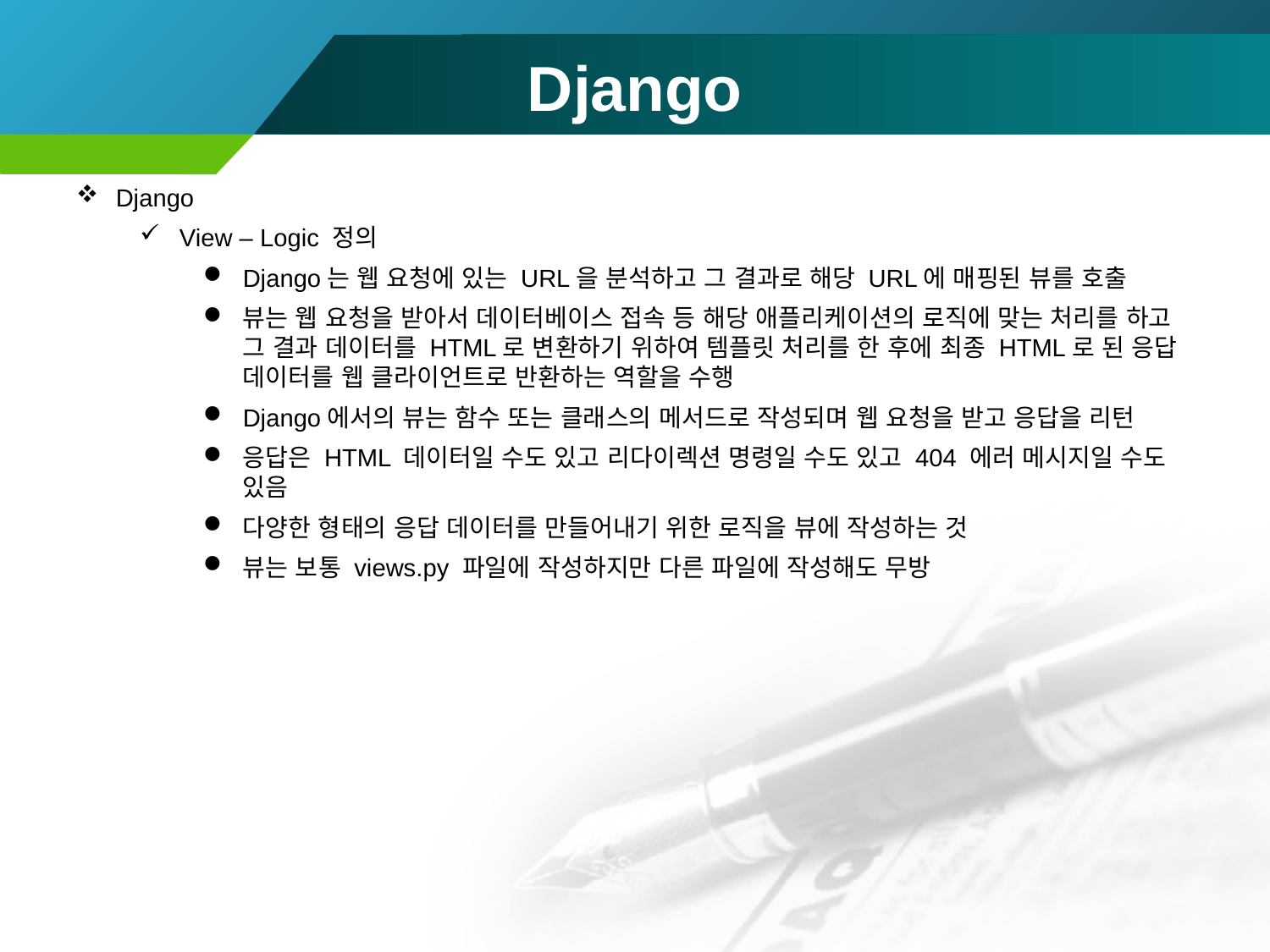

# Django
Django
View – Logic 정의
Django는 웹 요청에 있는 URL을 분석하고 그 결과로 해당 URL에 매핑된 뷰를 호출
뷰는 웹 요청을 받아서 데이터베이스 접속 등 해당 애플리케이션의 로직에 맞는 처리를 하고 그 결과 데이터를 HTML로 변환하기 위하여 템플릿 처리를 한 후에 최종 HTML로 된 응답 데이터를 웹 클라이언트로 반환하는 역할을 수행
Django에서의 뷰는 함수 또는 클래스의 메서드로 작성되며 웹 요청을 받고 응답을 리턴
응답은 HTML 데이터일 수도 있고 리다이렉션 명령일 수도 있고 404 에러 메시지일 수도 있음
다양한 형태의 응답 데이터를 만들어내기 위한 로직을 뷰에 작성하는 것
뷰는 보통 views.py 파일에 작성하지만 다른 파일에 작성해도 무방